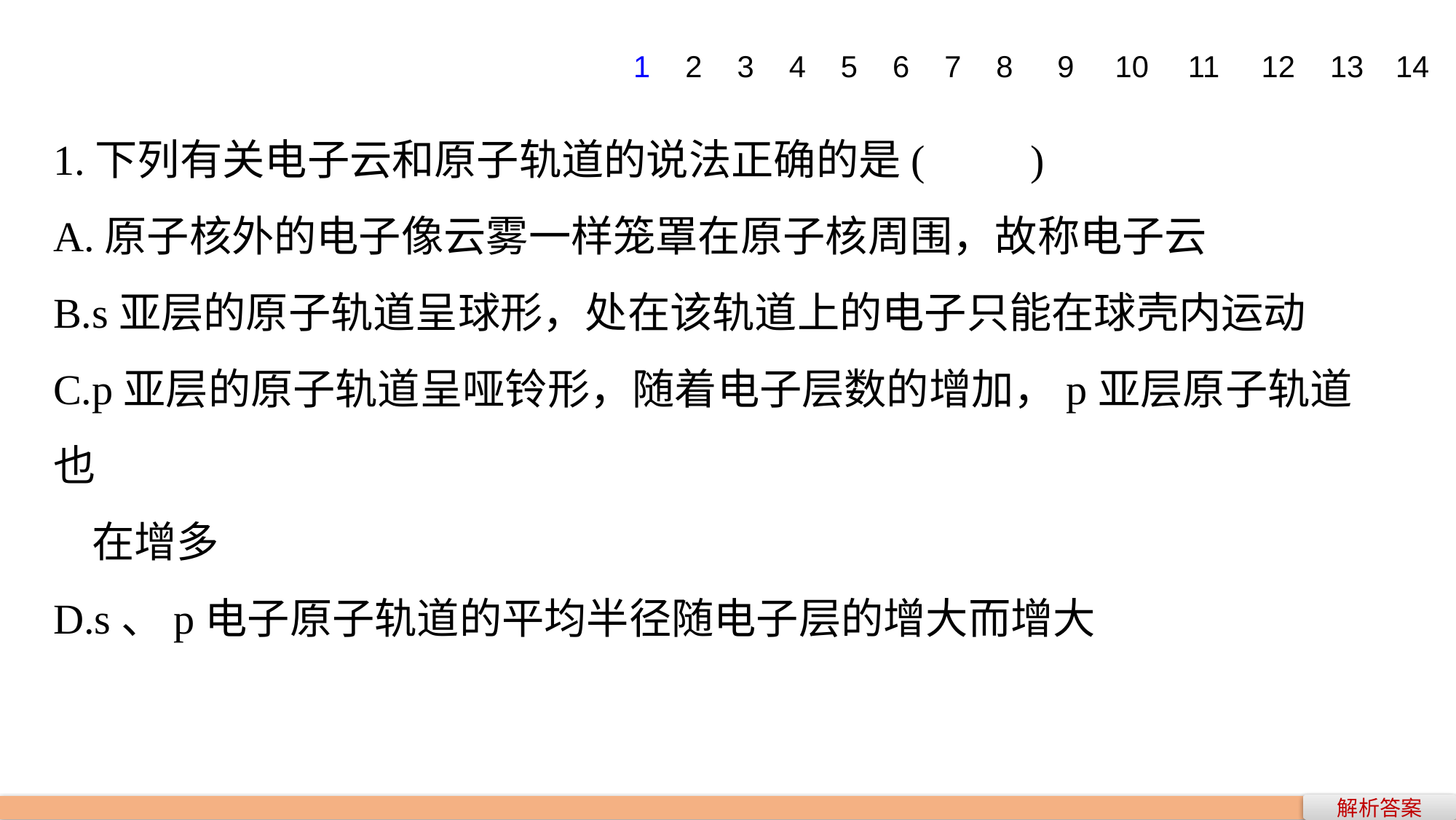

1
2
3
4
5
6
7
8
9
10
11
12
13
14
1.下列有关电子云和原子轨道的说法正确的是(　　)
A.原子核外的电子像云雾一样笼罩在原子核周围，故称电子云
B.s亚层的原子轨道呈球形，处在该轨道上的电子只能在球壳内运动
C.p亚层的原子轨道呈哑铃形，随着电子层数的增加，p亚层原子轨道也
   在增多
D.s、p电子原子轨道的平均半径随电子层的增大而增大
解析答案